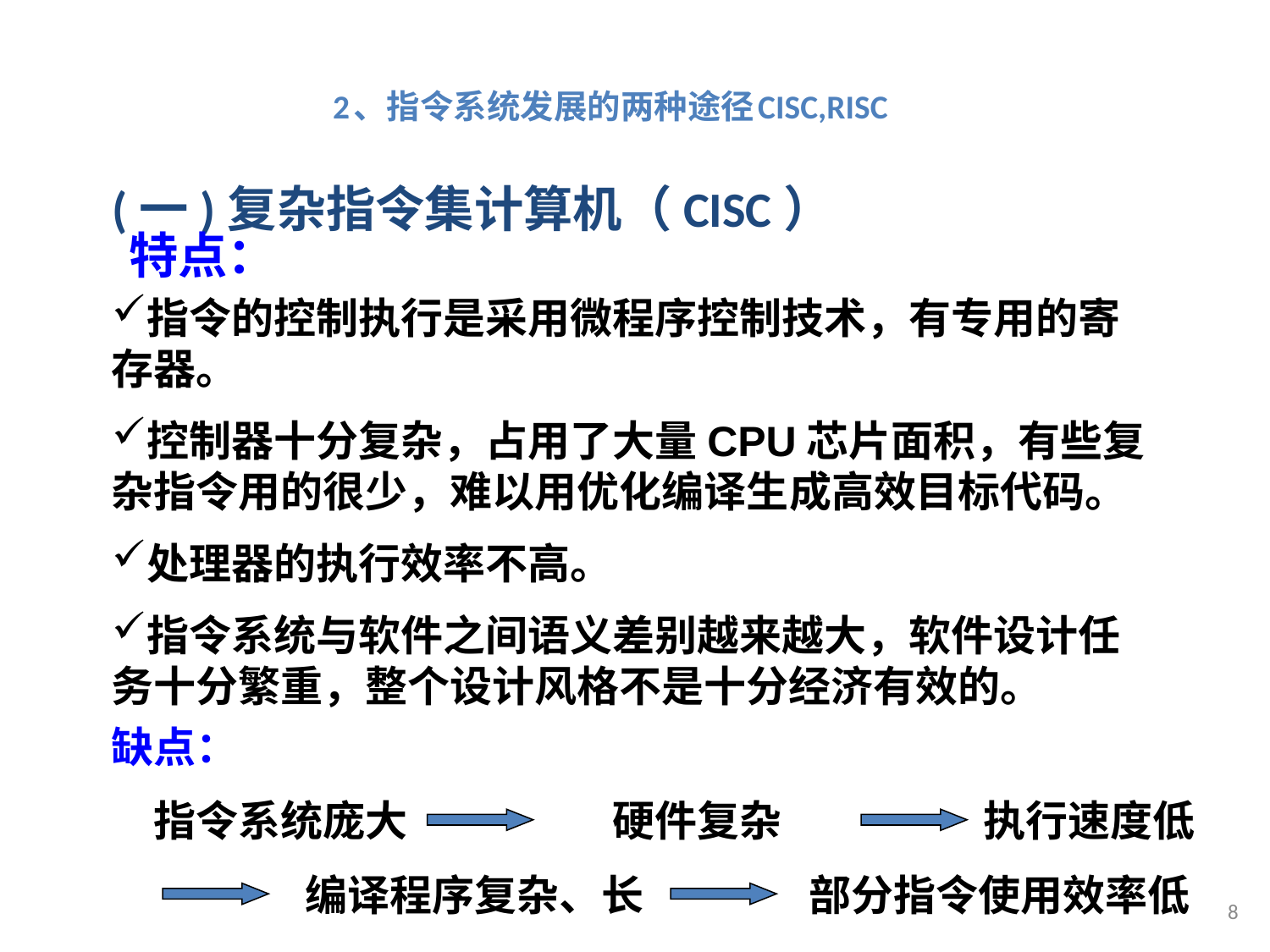

2、指令系统发展的两种途径CISC,RISC
(一)复杂指令集计算机（CISC）
特点：
指令的控制执行是采用微程序控制技术，有专用的寄存器。
控制器十分复杂，占用了大量CPU芯片面积，有些复杂指令用的很少，难以用优化编译生成高效目标代码。
处理器的执行效率不高。
指令系统与软件之间语义差别越来越大，软件设计任务十分繁重，整个设计风格不是十分经济有效的。
缺点：
指令系统庞大
硬件复杂
执行速度低

编译程序复杂、长
部分指令使用效率低

8